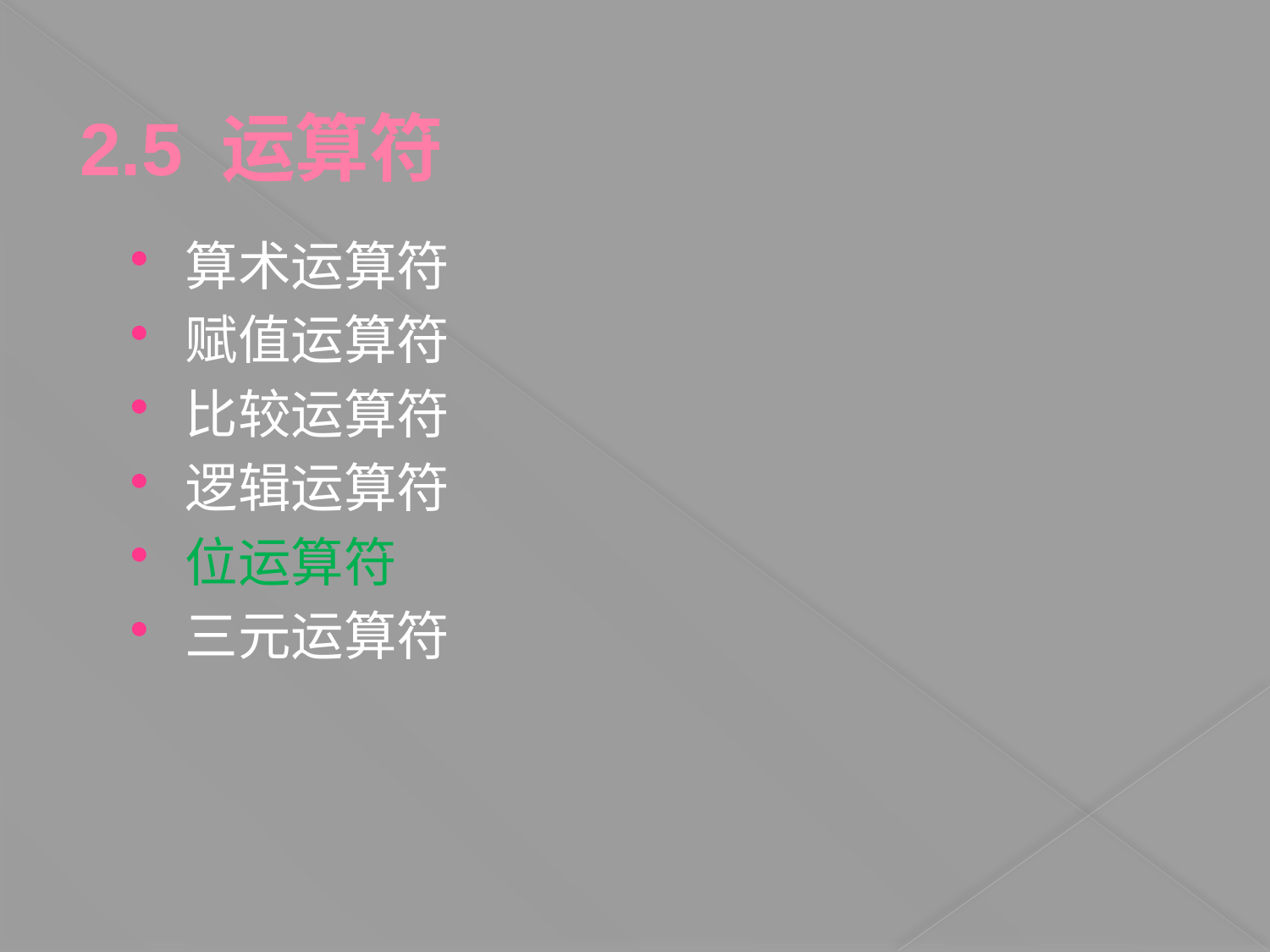

2.5 运算符
# 算术运算符
赋值运算符
比较运算符
逻辑运算符
位运算符
三元运算符